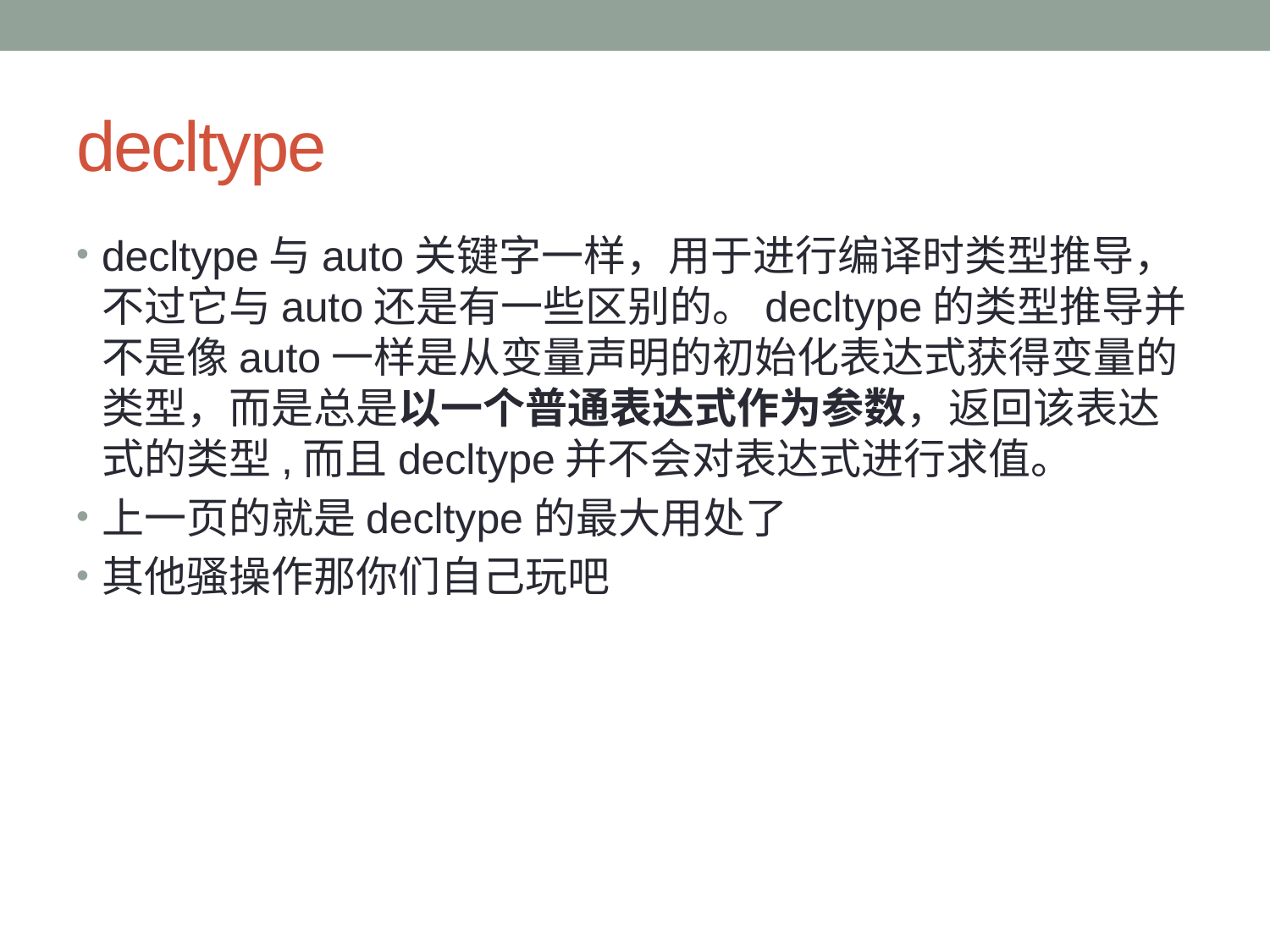

# decltype
decltype与auto关键字一样，用于进行编译时类型推导，不过它与auto还是有一些区别的。decltype的类型推导并不是像auto一样是从变量声明的初始化表达式获得变量的类型，而是总是以一个普通表达式作为参数，返回该表达式的类型,而且decltype并不会对表达式进行求值。
上一页的就是decltype的最大用处了
其他骚操作那你们自己玩吧